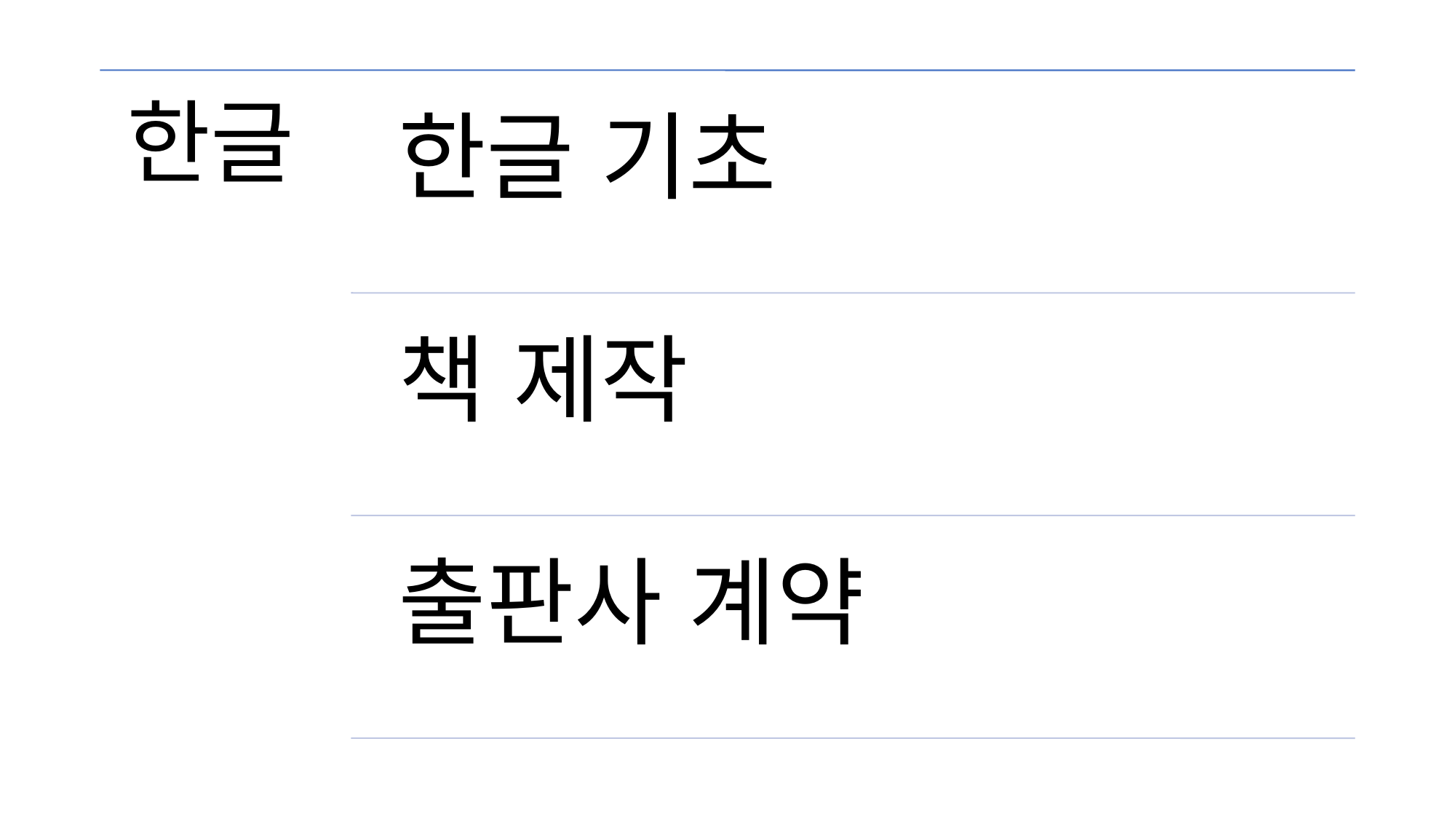

한글
한글 기초
책 제작
출판사 계약